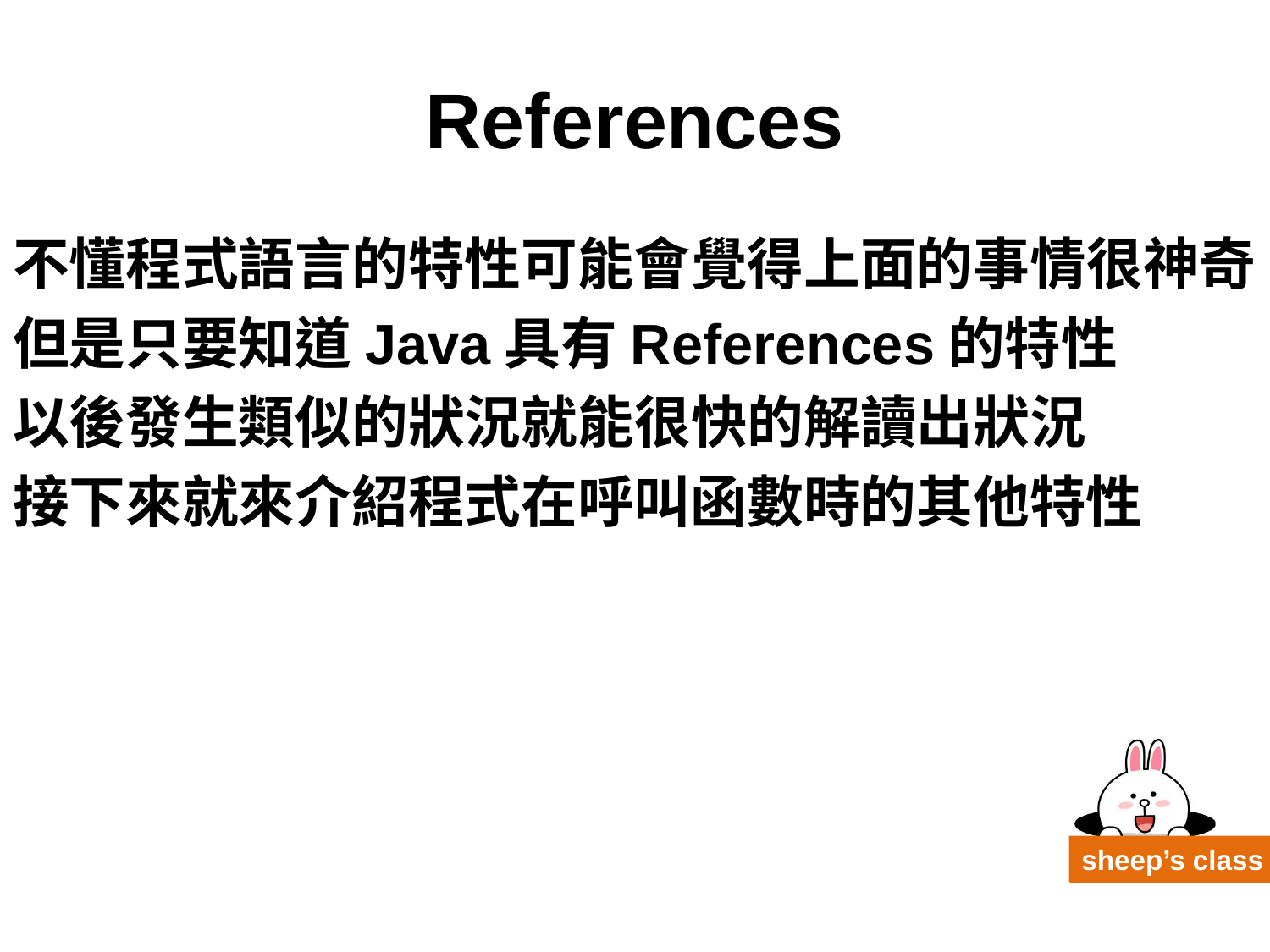

# References
不懂程式語言的特性可能會覺得上面的事情很神奇
但是只要知道Java具有References的特性
以後發生類似的狀況就能很快的解讀出狀況
接下來就來介紹程式在呼叫函數時的其他特性